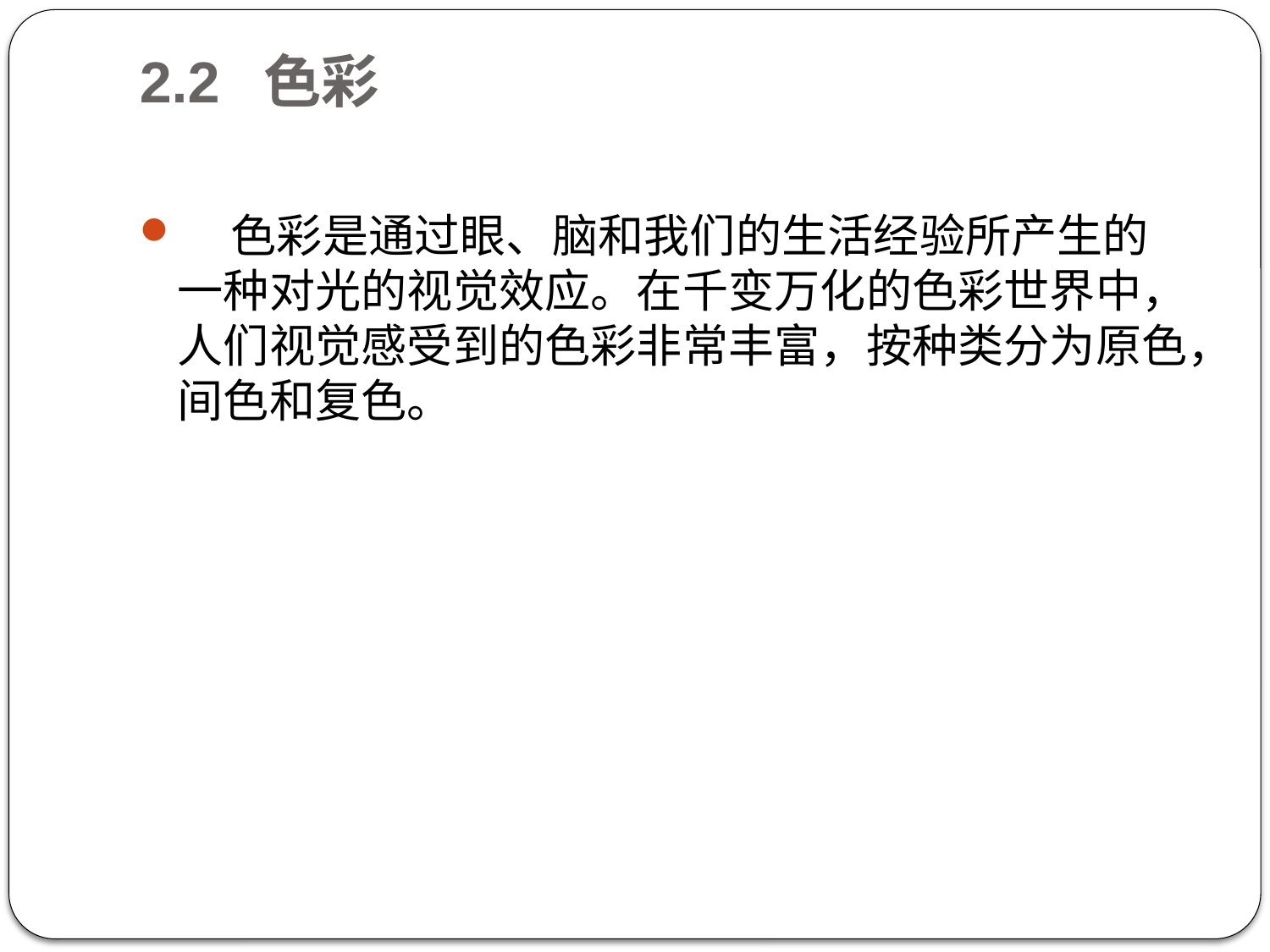

# 2.2  色彩
    色彩是通过眼、脑和我们的生活经验所产生的一种对光的视觉效应。在千变万化的色彩世界中，人们视觉感受到的色彩非常丰富，按种类分为原色，间色和复色。